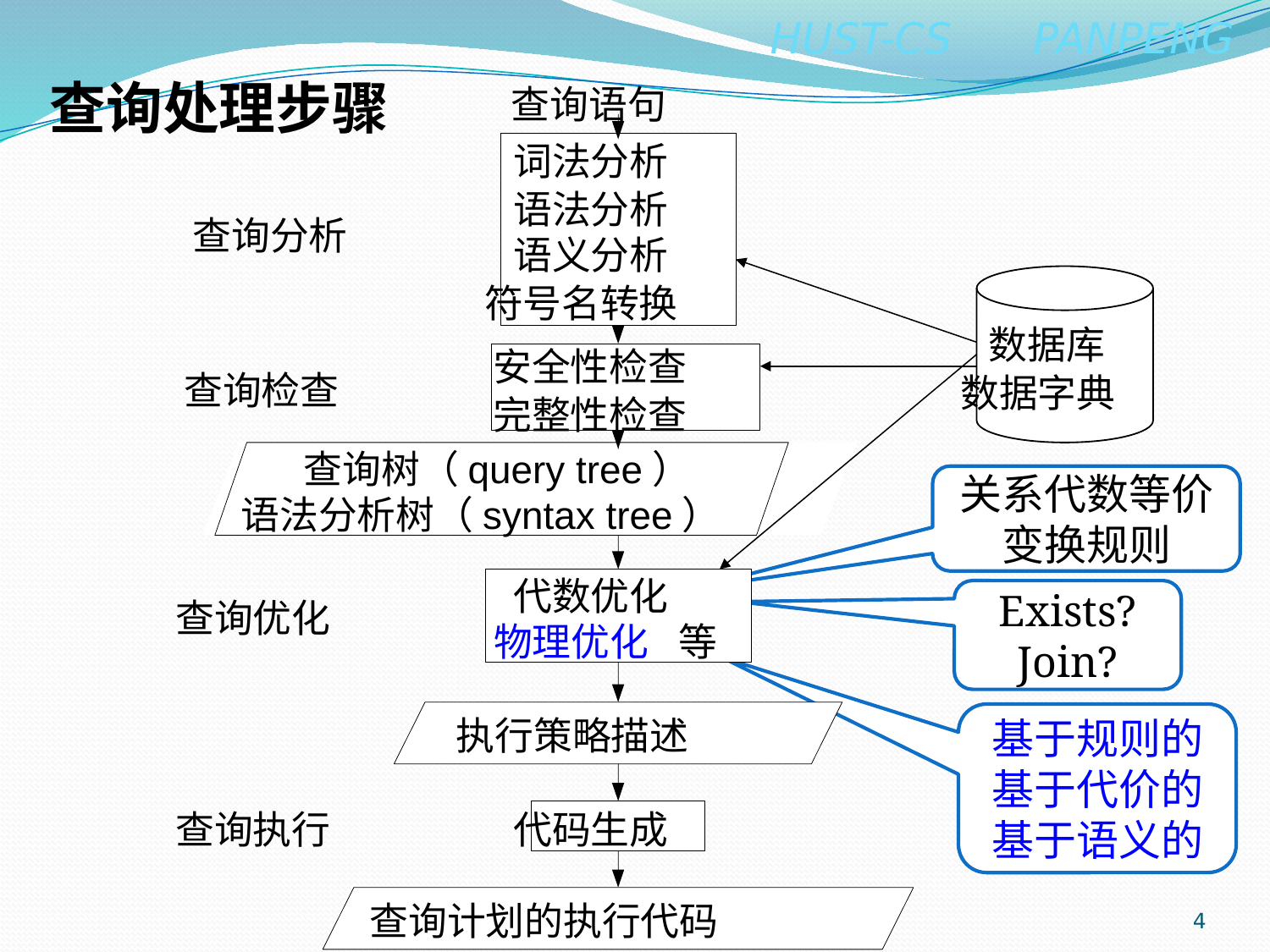

查询处理步骤
查询语句

词法分析
语法分析
查询分析
语义分析

符号名转换
数据库

安全性检查

查询检查
数据字典
完整性检查

查询树（query tree）
关系代数等价
变换规则
语法分析树（syntax tree）

代数优化
Exists?
Join?
查询优化
物理优化
等

基于规则的
基于代价的
基于语义的
执行策略描述

查询执行
代码生成

4

查询计划的执行代码